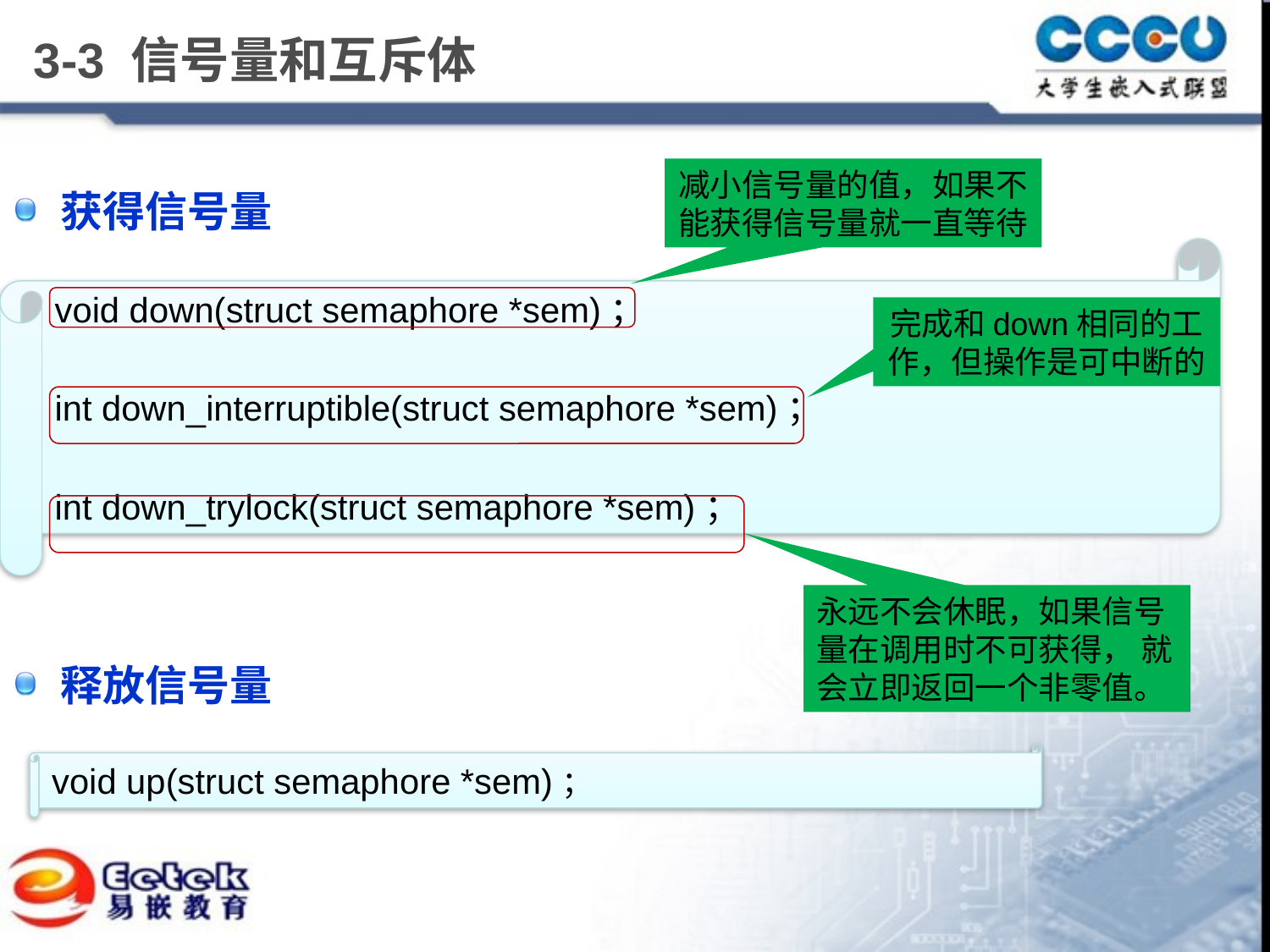

# 3-3 信号量和互斥体
减小信号量的值，如果不能获得信号量就一直等待
获得信号量

释放信号量

void down(struct semaphore *sem)；

int down_interruptible(struct semaphore *sem)；

int down_trylock(struct semaphore *sem)；

完成和down相同的工作，但操作是可中断的

永远不会休眠，如果信号量在调用时不可获得， 就会立即返回一个非零值。
void up(struct semaphore *sem)；